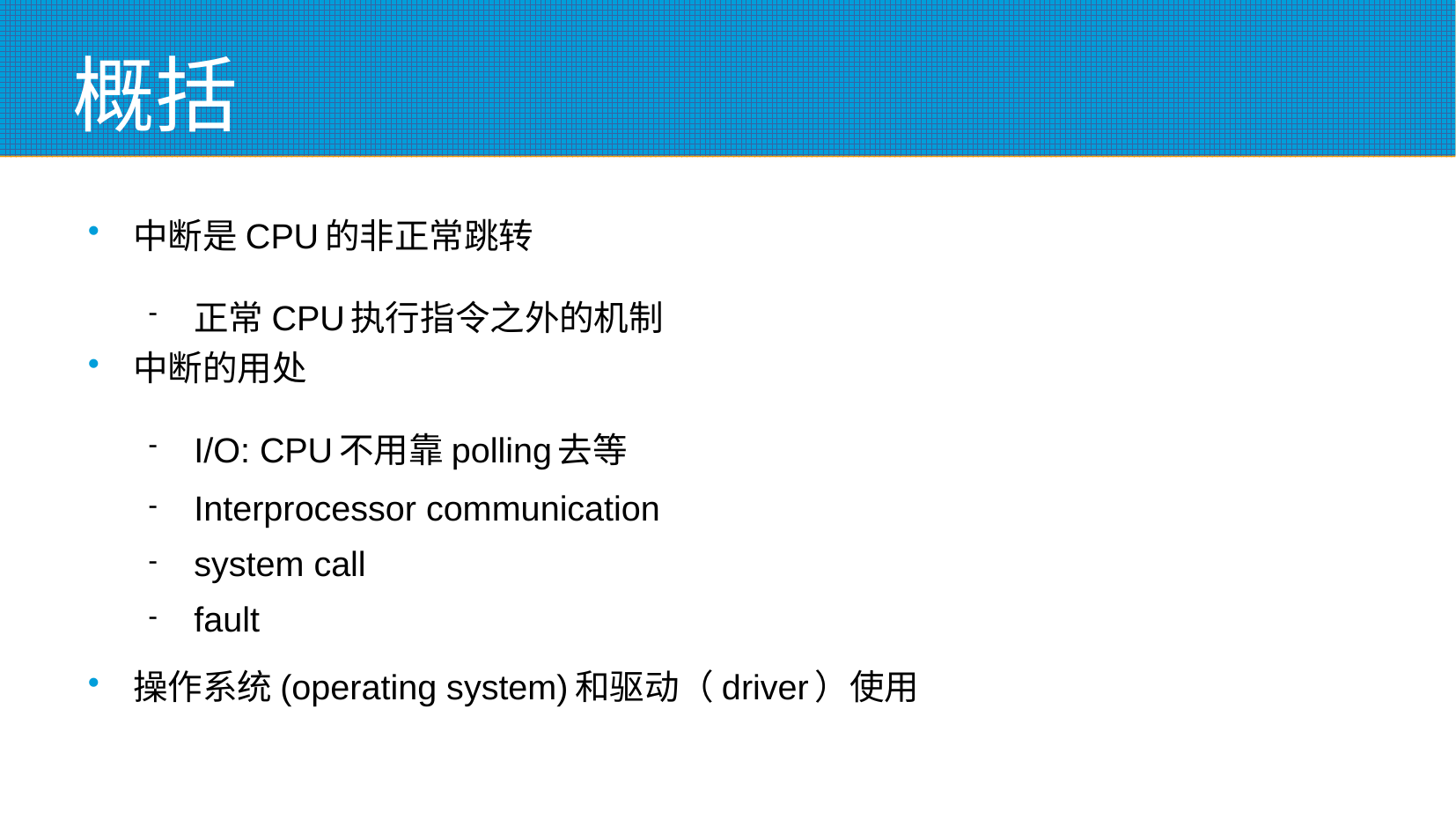

# 概括
中断是CPU的非正常跳转
正常CPU执行指令之外的机制
中断的用处
I/O: CPU不用靠polling去等
Interprocessor communication
system call
fault
操作系统(operating system)和驱动（driver）使用